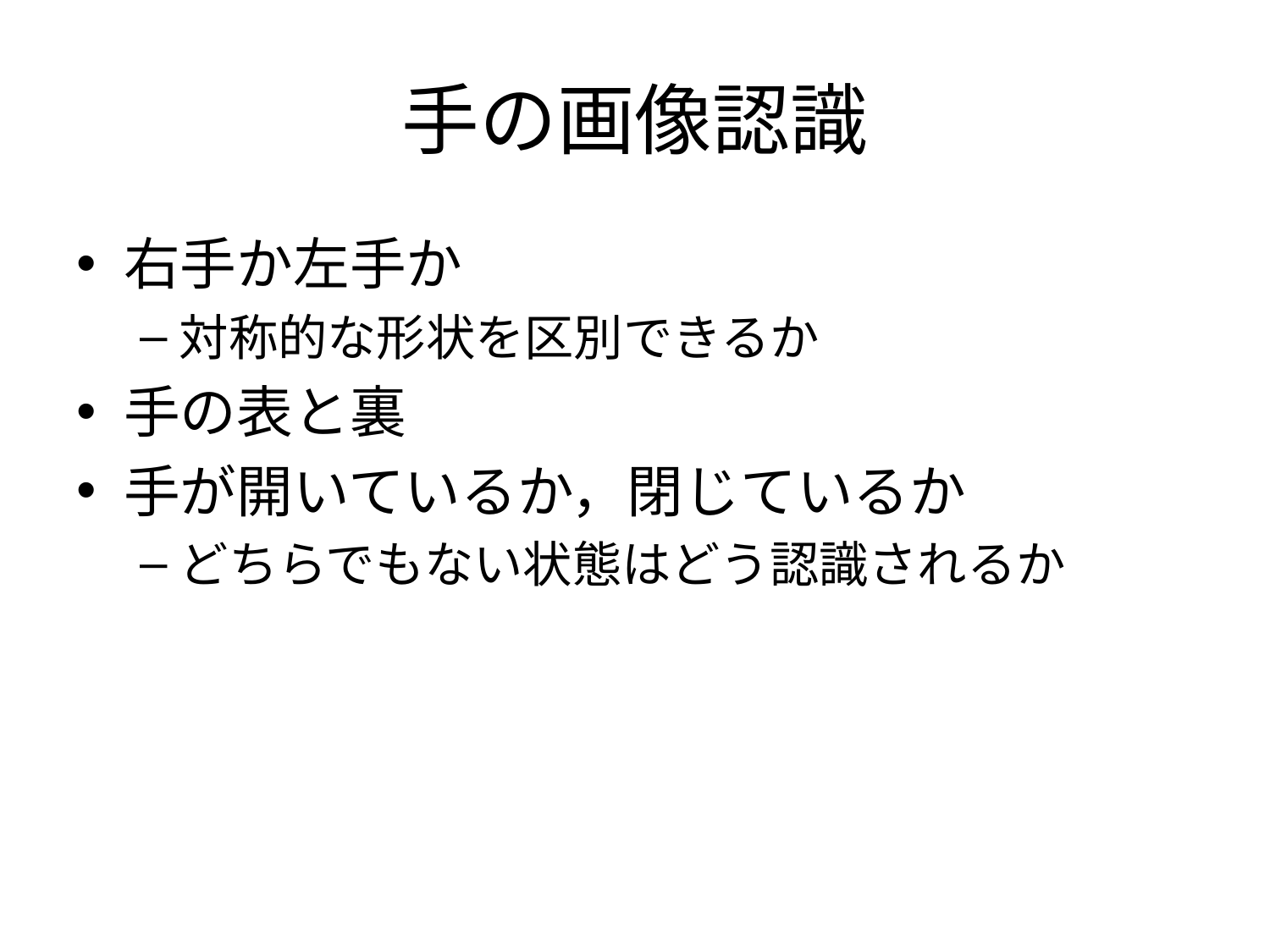

# 手の画像認識
右手か左手か
対称的な形状を区別できるか
手の表と裏
手が開いているか，閉じているか
どちらでもない状態はどう認識されるか